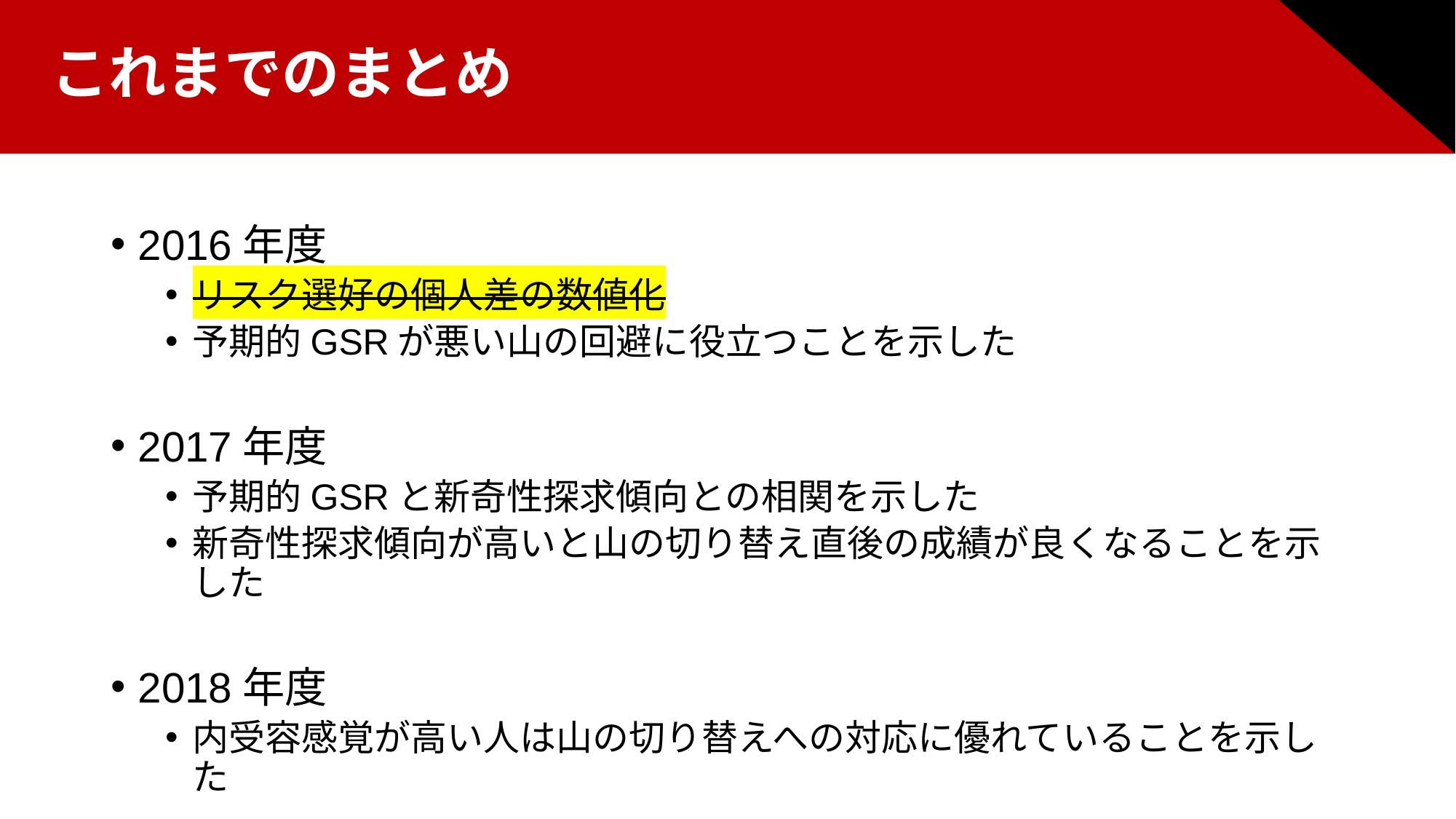

これまでのまとめ
2016年度
リスク選好の個人差の数値化
予期的GSRが悪い山の回避に役立つことを示した

2017年度
予期的GSRと新奇性探求傾向との相関を示した
新奇性探求傾向が高いと山の切り替え直後の成績が良くなることを示した

2018年度
内受容感覚が高い人は山の切り替えへの対応に優れていることを示した